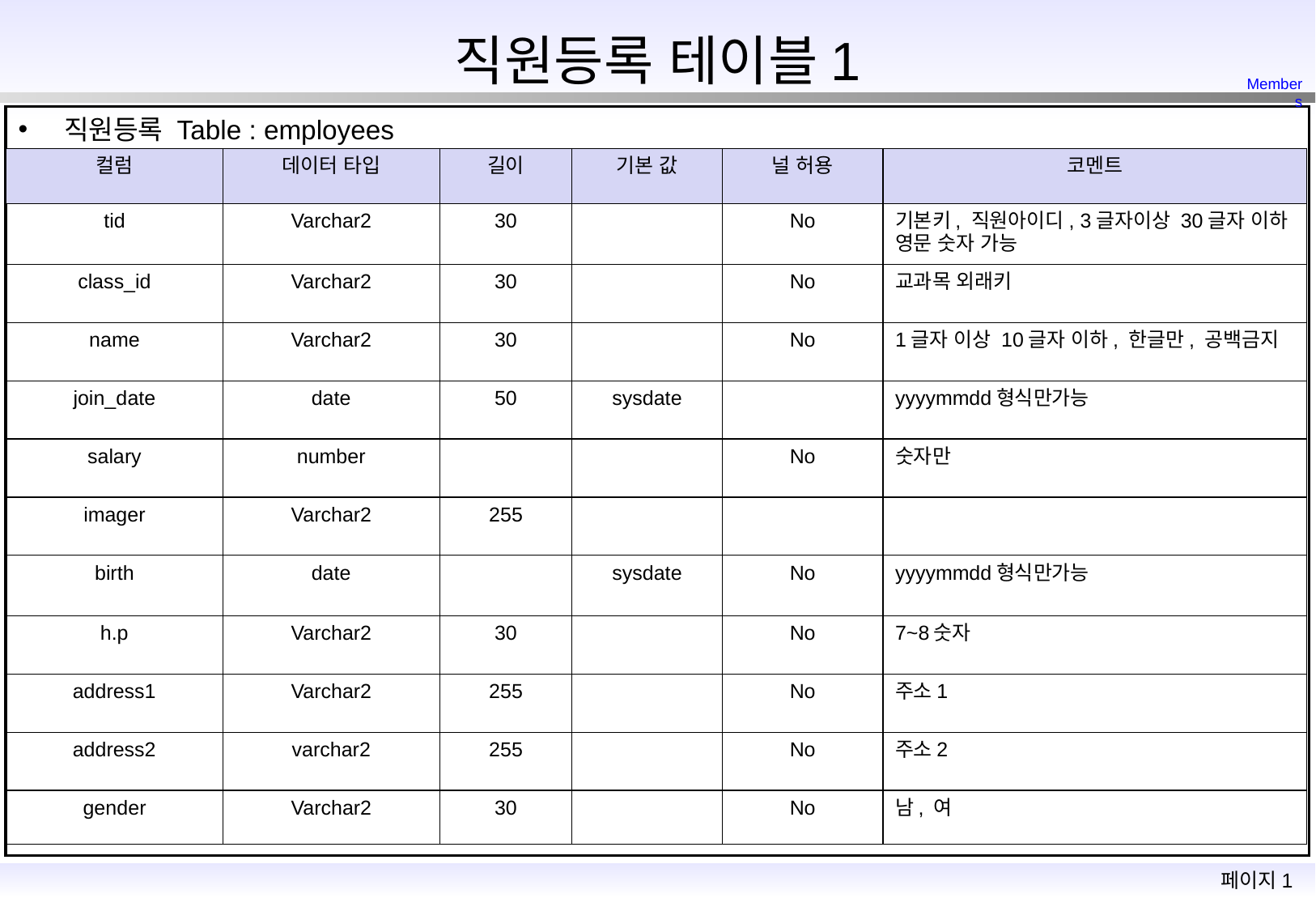

직원등록 테이블1
Members
직원등록 Table : employees
| 컬럼 | 데이터 타입 | 길이 | 기본 값 | 널 허용 | 코멘트 |
| --- | --- | --- | --- | --- | --- |
| tid | Varchar2 | 30 |  | No | 기본키, 직원아이디, 3글자이상 30글자 이하 영문 숫자 가능 |
| class\_id | Varchar2 | 30 |  | No | 교과목 외래키 |
| name | Varchar2 | 30 |  | No | 1글자 이상 10글자 이하, 한글만, 공백금지 |
| join\_date | date | 50 | sysdate |  | yyyymmdd형식만가능 |
| salary | number |  |  | No | 숫자만 |
| imager | Varchar2 | 255 |  |  |  |
| birth | date |  | sysdate | No | yyyymmdd형식만가능 |
| h.p | Varchar2 | 30 |  | No | 7~8숫자 |
| address1 | Varchar2 | 255 |  | No | 주소1 |
| address2 | varchar2 | 255 |  | No | 주소2 |
| gender | Varchar2 | 30 |  | No | 남, 여 |